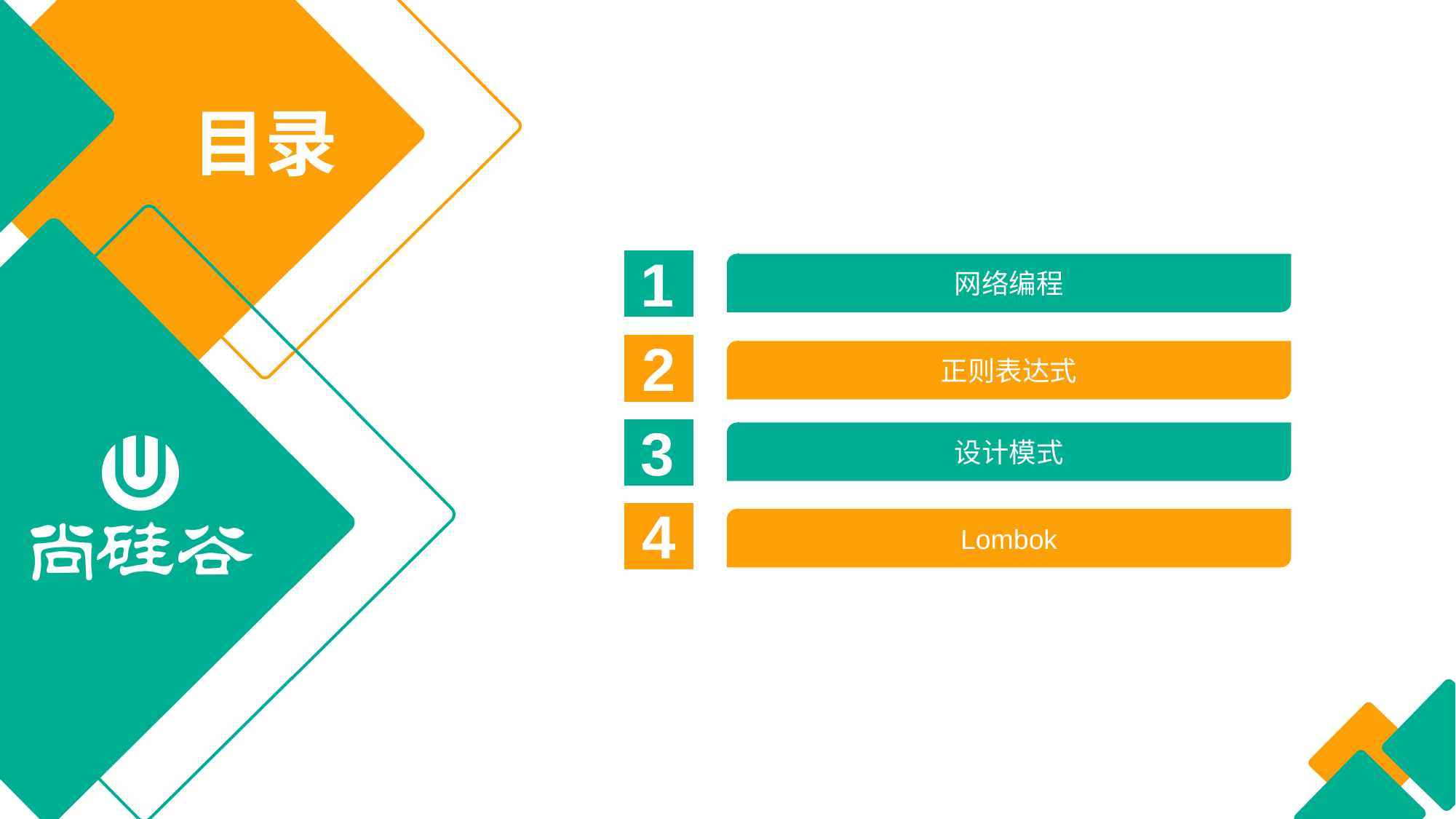

目录
1

网络编程
2

正则表达式
3

设计模式
4

Lombok